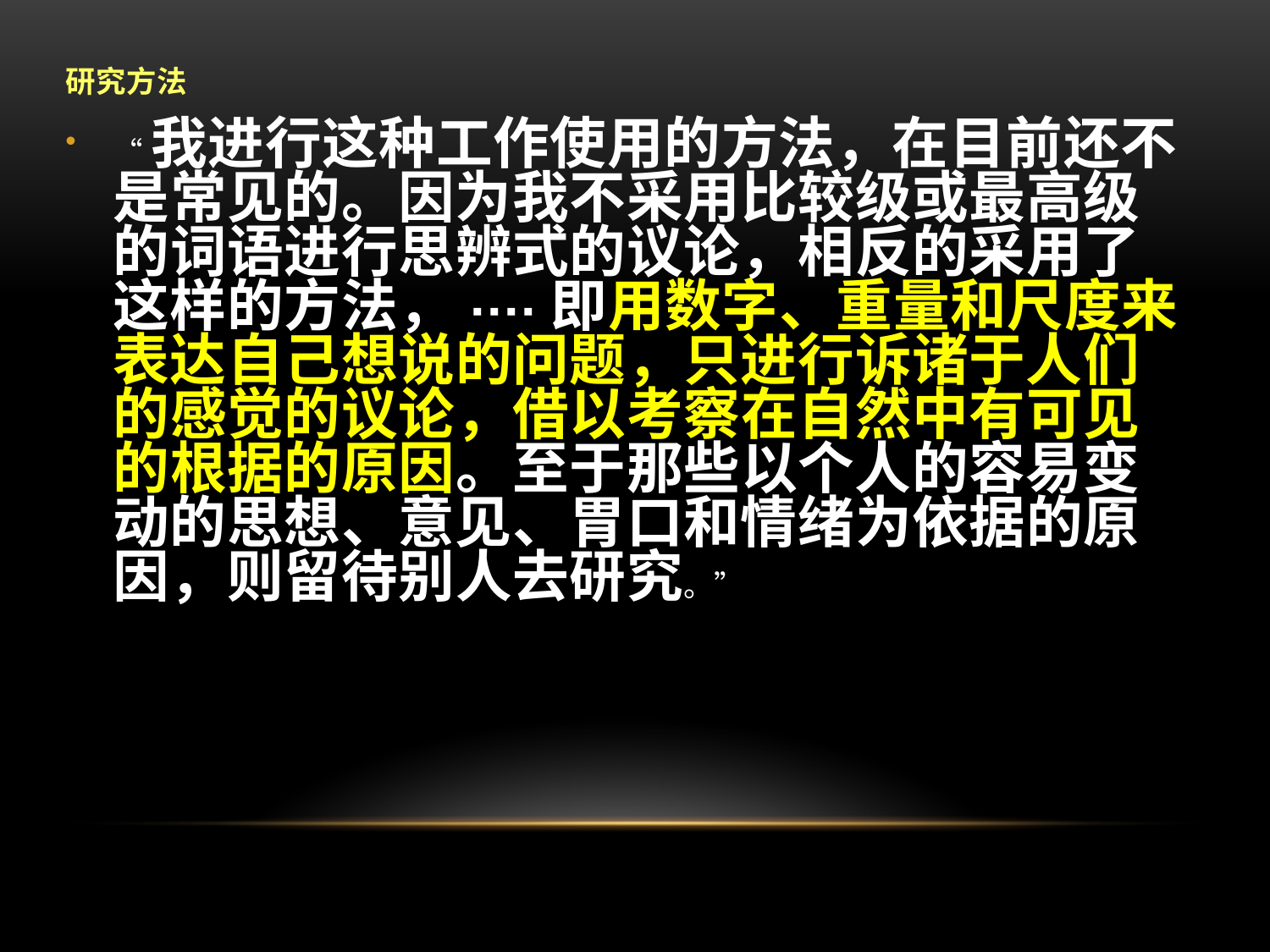

研究方法
“我进行这种工作使用的方法，在目前还不是常见的。因为我不采用比较级或最高级的词语进行思辨式的议论，相反的采用了这样的方法，····即用数字、重量和尺度来表达自己想说的问题，只进行诉诸于人们的感觉的议论，借以考察在自然中有可见的根据的原因。至于那些以个人的容易变动的思想、意见、胃口和情绪为依据的原因，则留待别人去研究。”